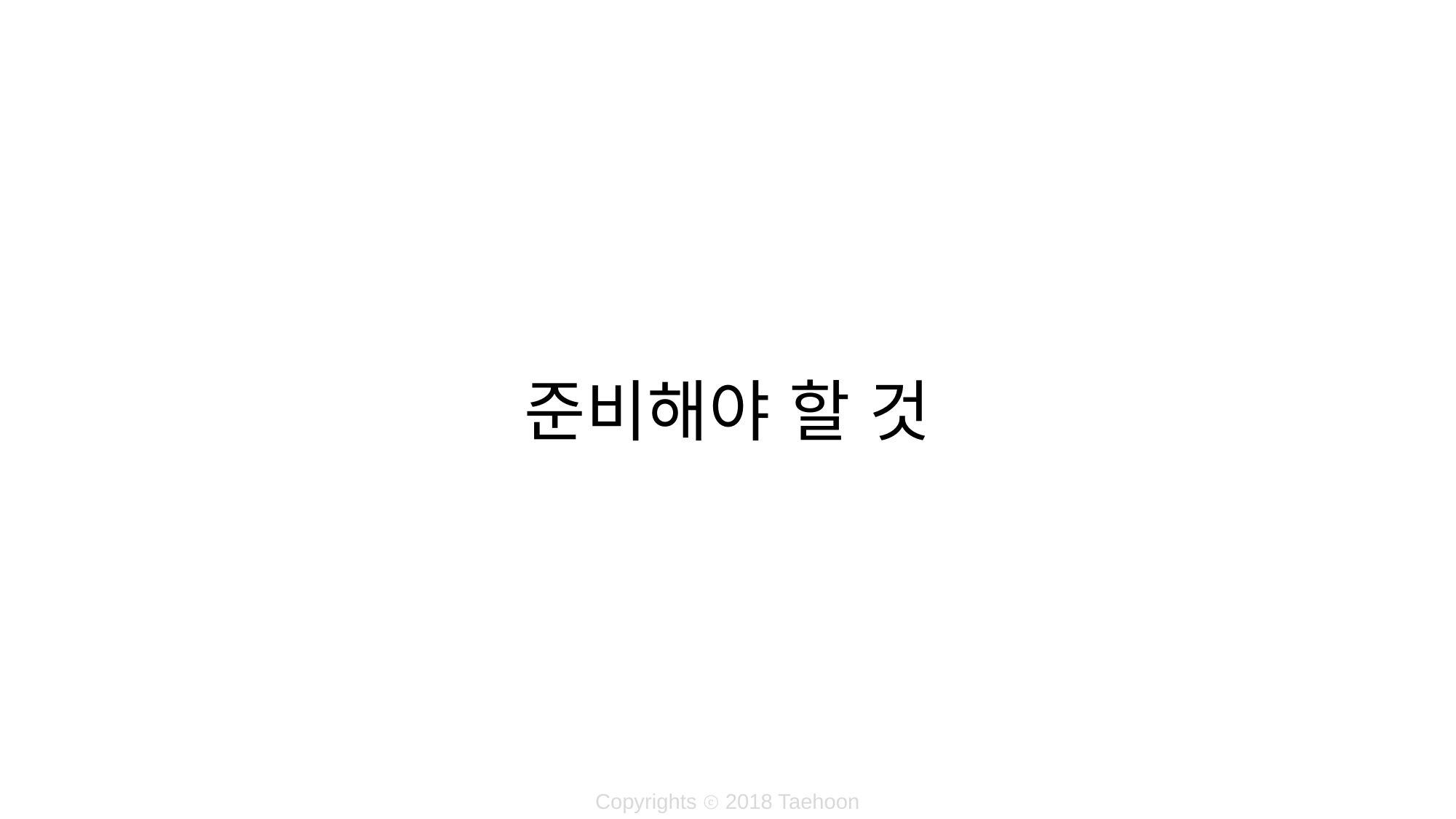

준비해야 할 것
Copyrights ⓒ 2018 Taehoon